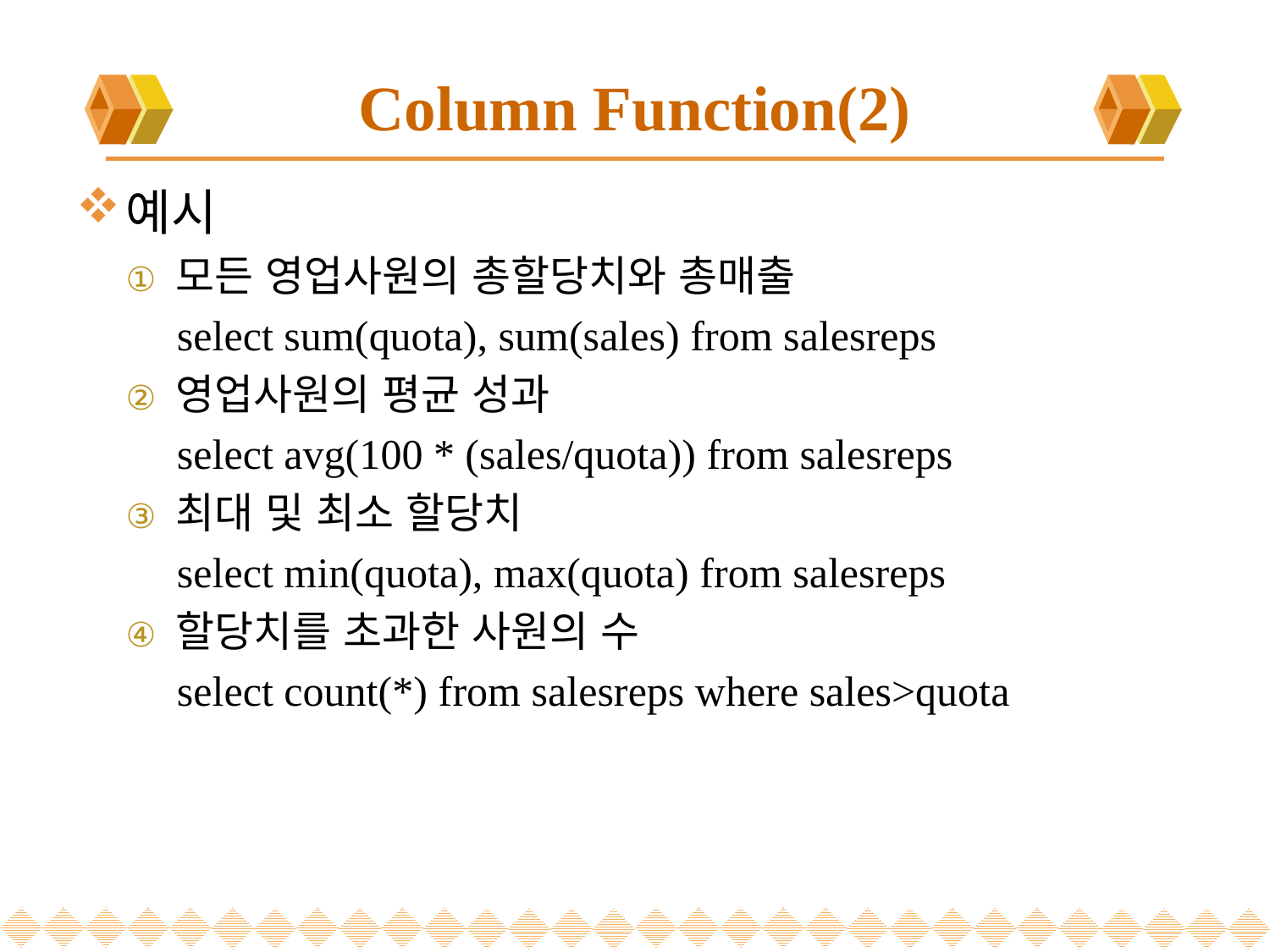

# Column Function(2)
예시
모든 영업사원의 총할당치와 총매출
select sum(quota), sum(sales) from salesreps
영업사원의 평균 성과
select avg(100 * (sales/quota)) from salesreps
최대 및 최소 할당치
select min(quota), max(quota) from salesreps
할당치를 초과한 사원의 수
select count(*) from salesreps where sales>quota